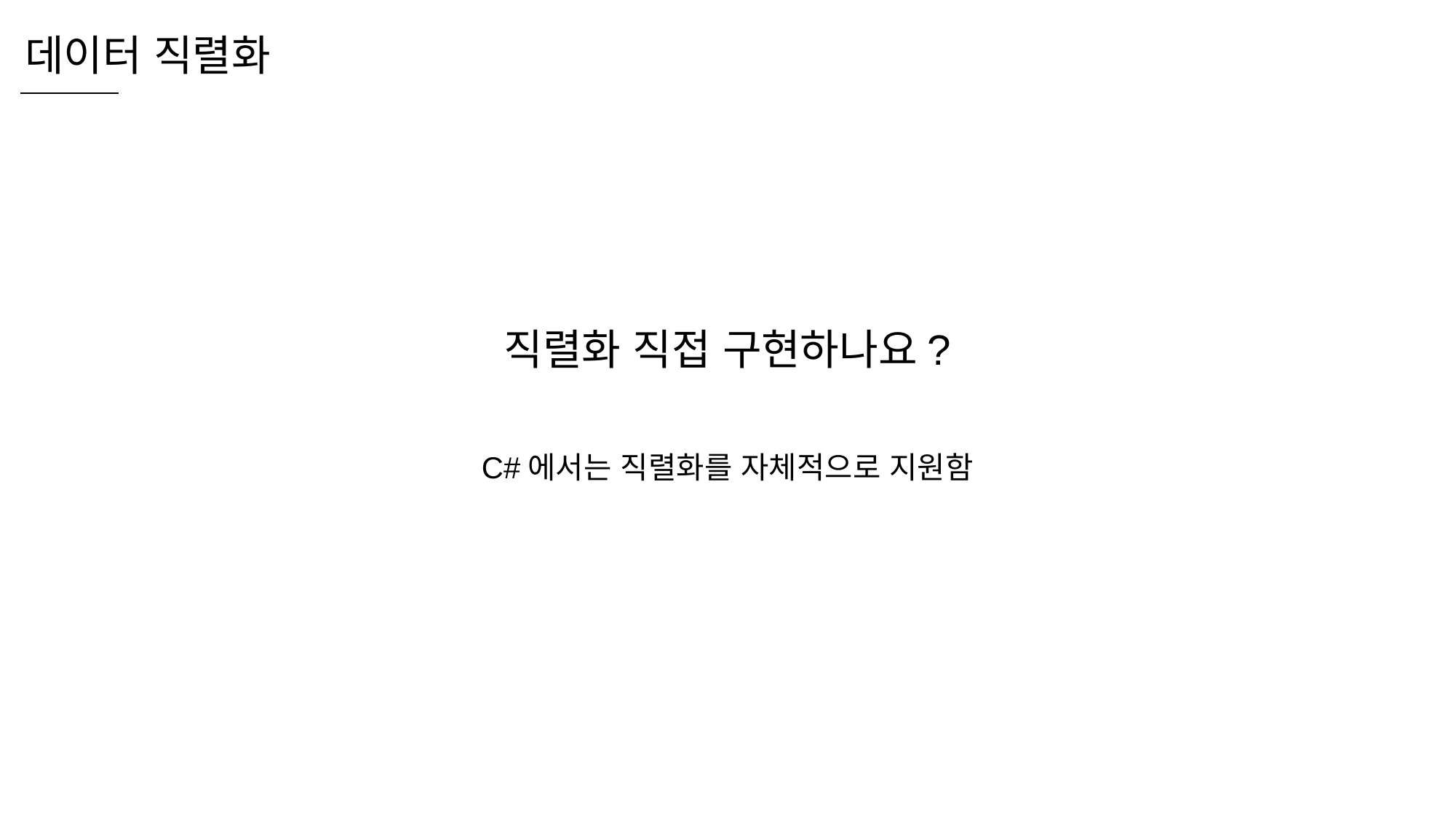

데이터 직렬화
직렬화 직접 구현하나요?
C#에서는 직렬화를 자체적으로 지원함